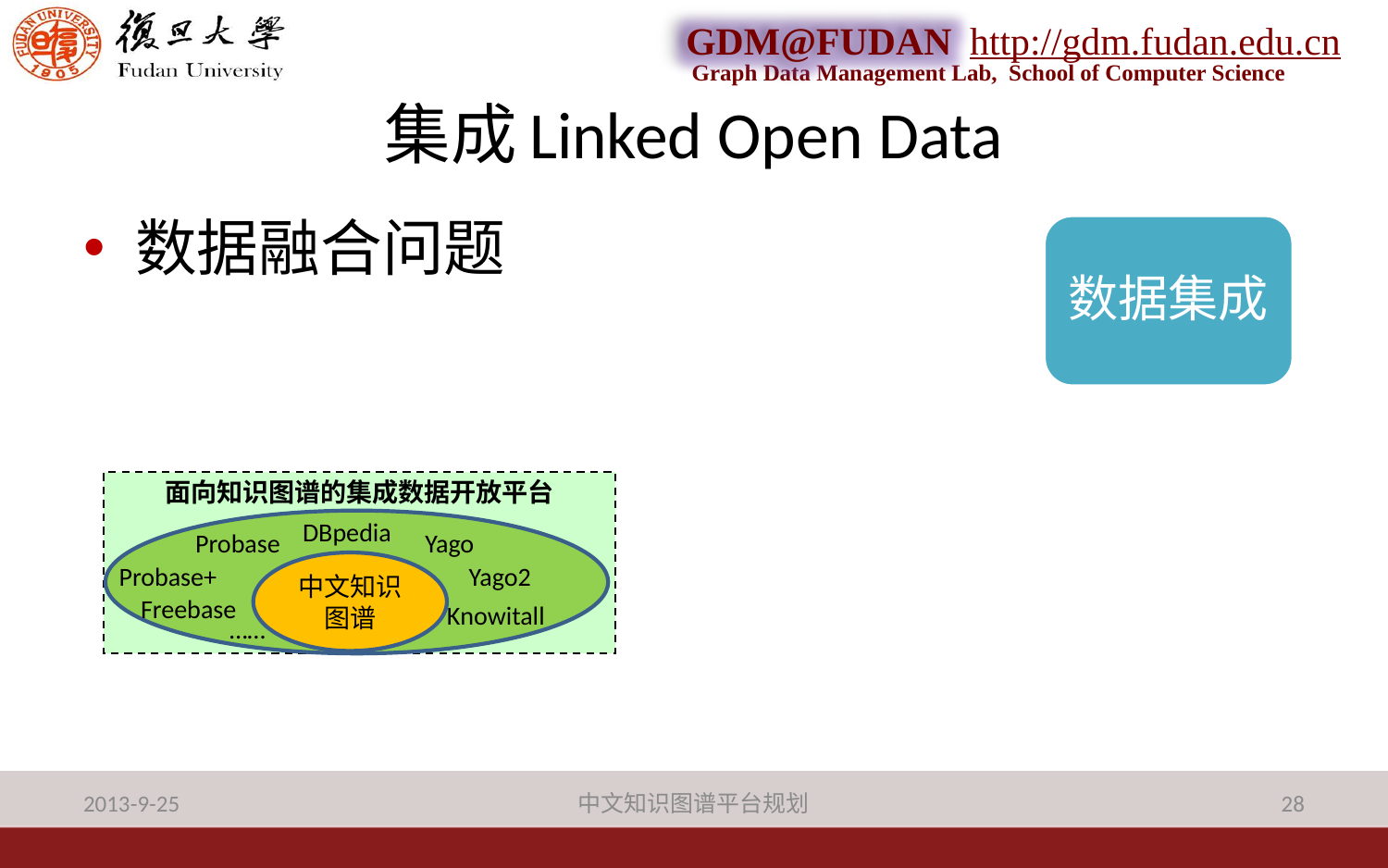

# 集成Linked Open Data
数据融合问题

数据集成
面向知识图谱的集成数据开放平台

DBpedia

Probase
Yago
中文知识图谱
Probase+
Yago2
Freebase
Knowitall
……
2013-9-25
中文知识图谱平台规划
28